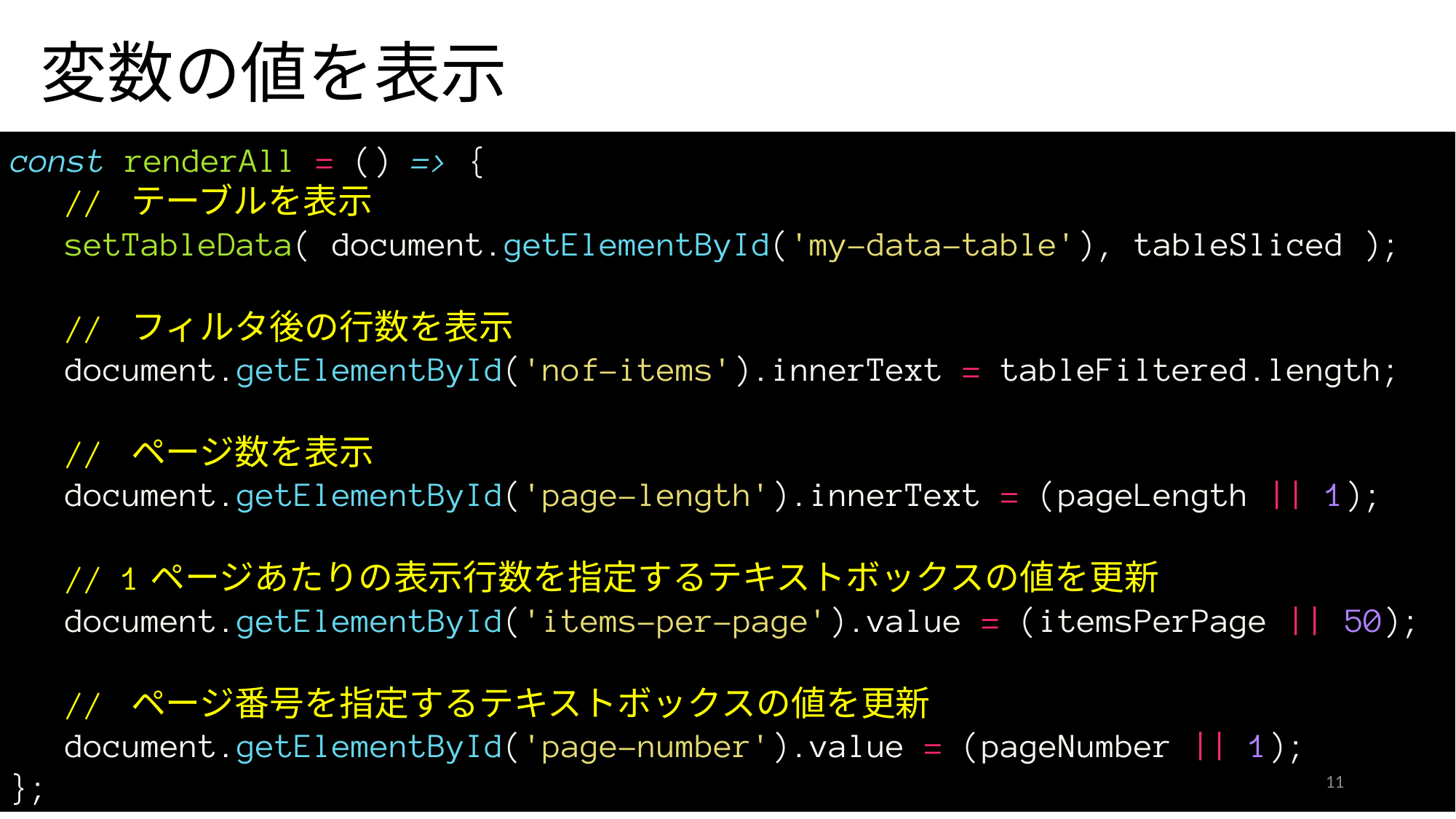

# 変数の値を表示
const renderAll = () => {
// テーブルを表示
setTableData( document.getElementById('my-data-table'), tableSliced );

// フィルタ後の行数を表示
document.getElementById('nof-items').innerText = tableFiltered.length;

// ページ数を表示
document.getElementById('page-length').innerText = (pageLength || 1);

// 1ページあたりの表示行数を指定するテキストボックスの値を更新
document.getElementById('items-per-page').value = (itemsPerPage || 50);

// ページ番号を指定するテキストボックスの値を更新
document.getElementById('page-number').value = (pageNumber || 1);
};
11